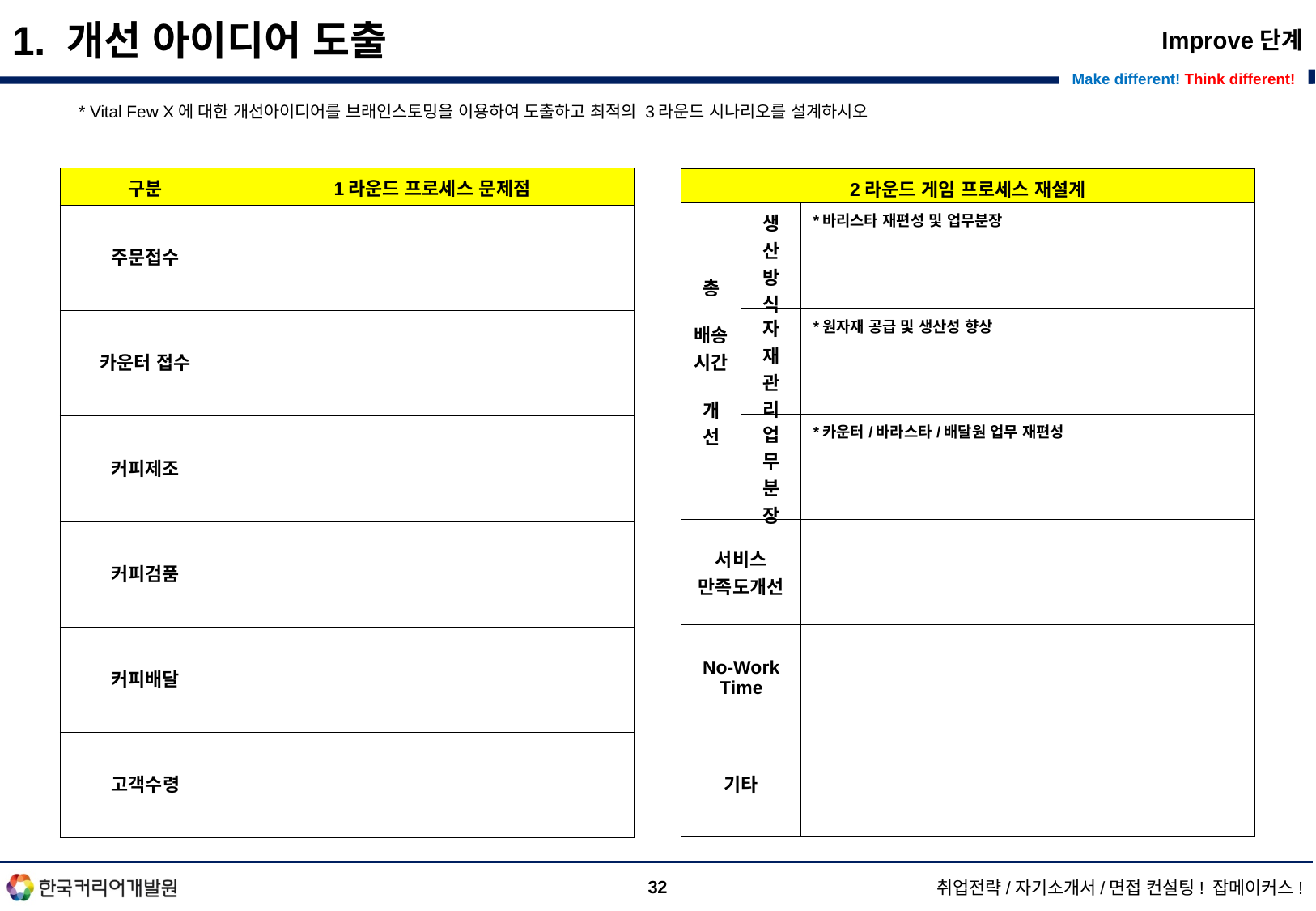

1. 개선 아이디어 도출
Improve단계
* Vital Few X에 대한 개선아이디어를 브래인스토밍을 이용하여 도출하고 최적의 3라운드 시나리오를 설계하시오
| 구분 | 1라운드 프로세스 문제점 |
| --- | --- |
| 주문접수 |  |
| 카운터 접수 |  |
| 커피제조 |  |
| 커피검품 |  |
| 커피배달 |  |
| 고객수령 |  |
| 2라운드 게임 프로세스 재설계 |  |  |
| --- | --- | --- |
| 총 배송시간 개 선 | 생 산 방 식 | \*바리스타 재편성 및 업무분장 |
|  | 자 재 관 리 | \*원자재 공급 및 생산성 향상 |
|  | 업 무 분 장 | \*카운터/바라스타/배달원 업무 재편성 |
| 서비스 만족도개선 |  |  |
| No-Work Time |  |  |
| 기타 |  |  |